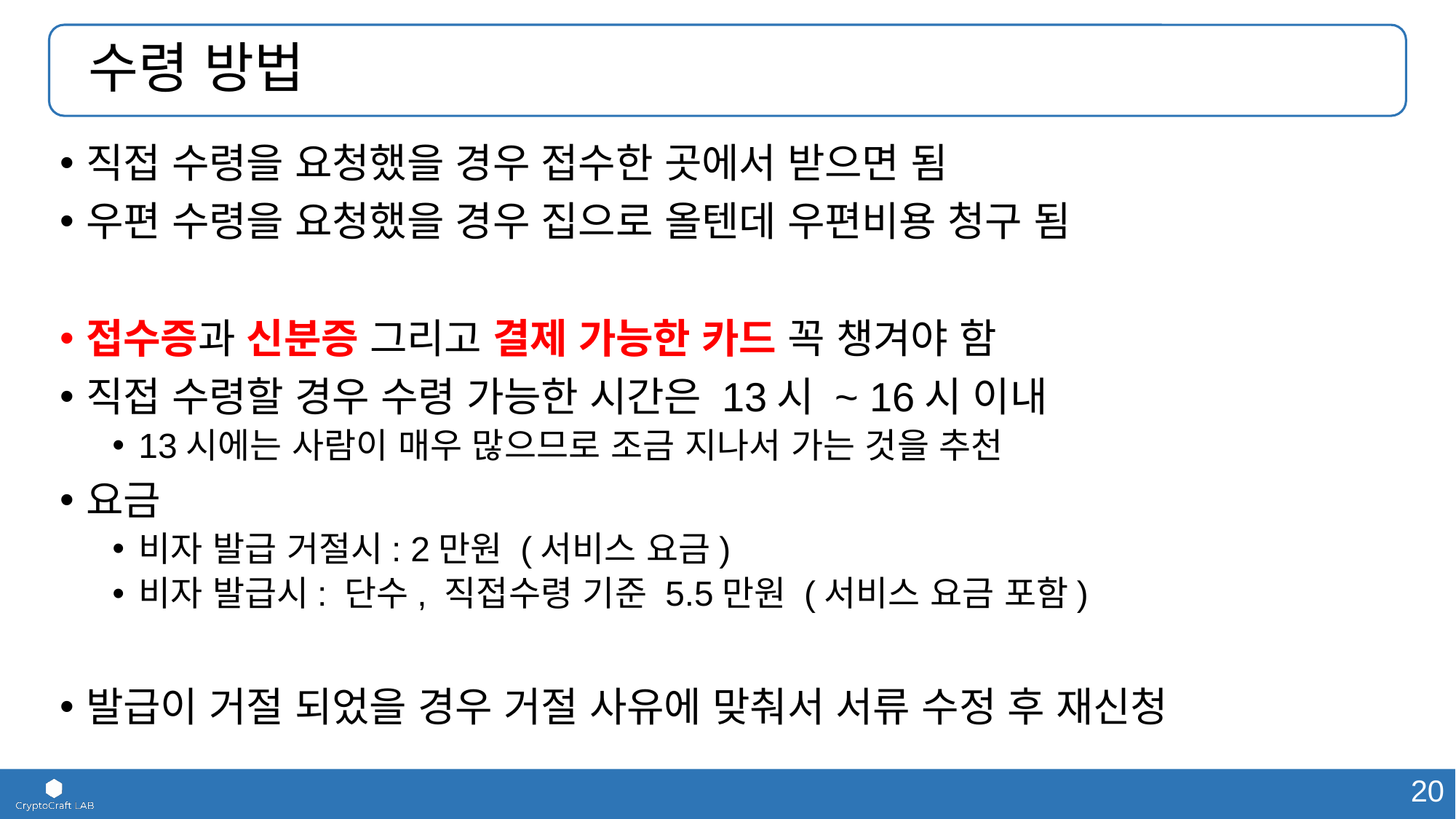

# 수령 방법
직접 수령을 요청했을 경우 접수한 곳에서 받으면 됨
우편 수령을 요청했을 경우 집으로 올텐데 우편비용 청구 됨

접수증과 신분증 그리고 결제 가능한 카드 꼭 챙겨야 함
직접 수령할 경우 수령 가능한 시간은 13시 ~ 16시 이내
13시에는 사람이 매우 많으므로 조금 지나서 가는 것을 추천
요금
비자 발급 거절시: 2만원 (서비스 요금)
비자 발급시: 단수, 직접수령 기준 5.5만원 (서비스 요금 포함)

발급이 거절 되었을 경우 거절 사유에 맞춰서 서류 수정 후 재신청